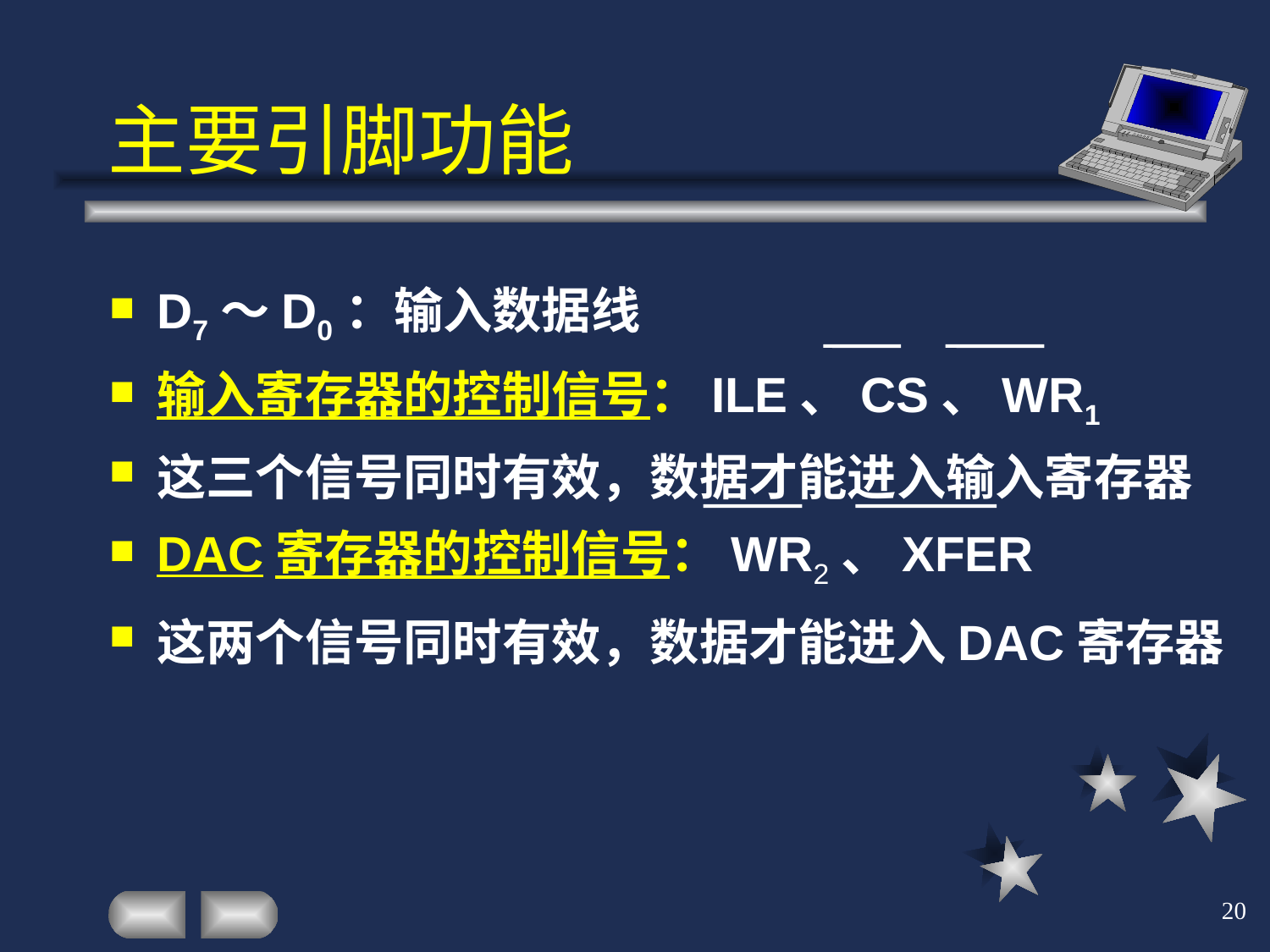

# 主要引脚功能
D7～D0：输入数据线
输入寄存器的控制信号：ILE、CS、WR1
这三个信号同时有效，数据才能进入输入寄存器
DAC寄存器的控制信号：WR2、XFER
这两个信号同时有效，数据才能进入DAC寄存器

20